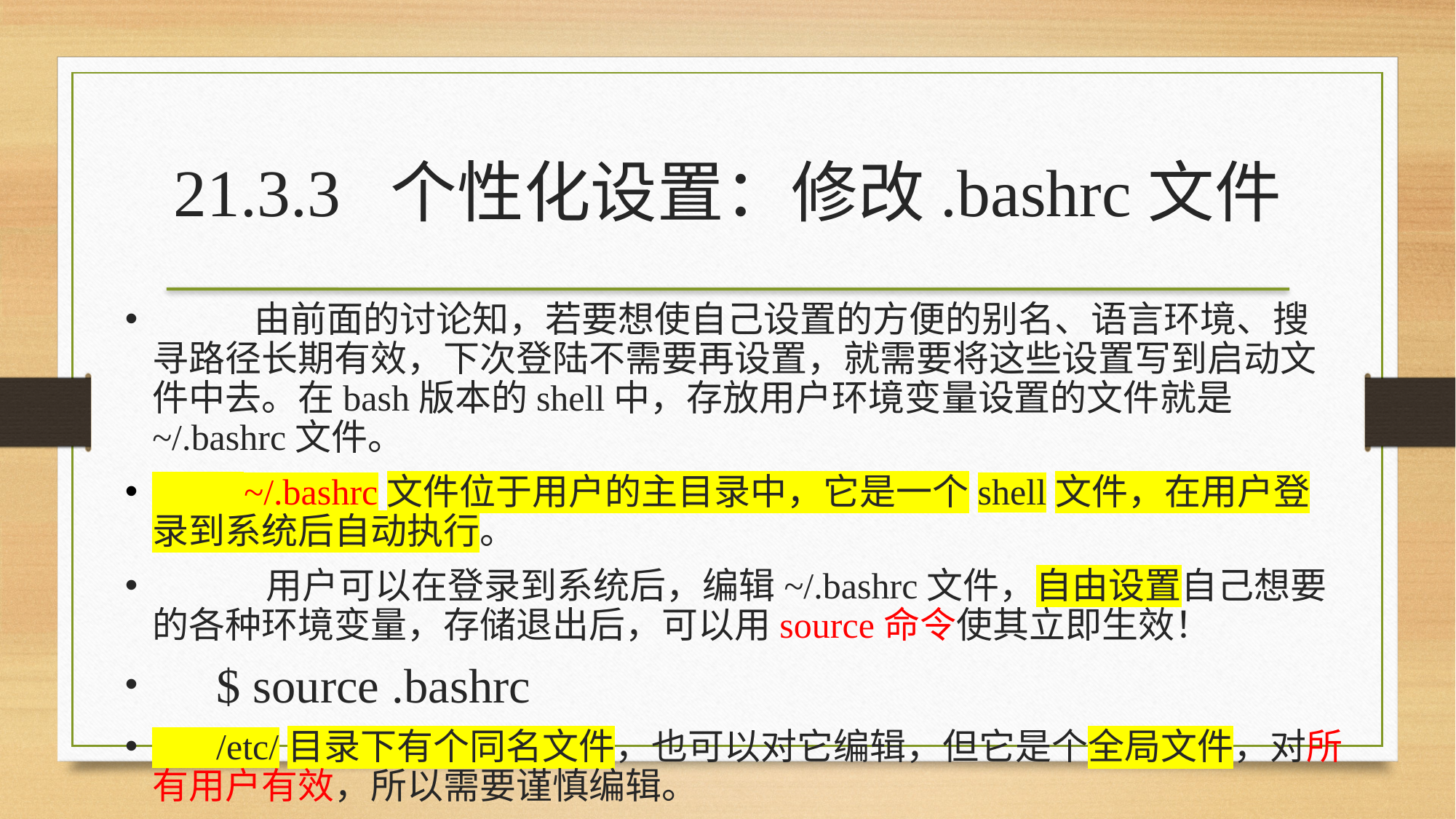

# 21.3.3  个性化设置：修改.bashrc文件
        由前面的讨论知，若要想使自己设置的方便的别名、语言环境、搜寻路径长期有效，下次登陆不需要再设置，就需要将这些设置写到启动文件中去。在bash版本的shell中，存放用户环境变量设置的文件就是~/.bashrc文件。
         ~/.bashrc文件位于用户的主目录中，它是一个shell文件，在用户登录到系统后自动执行。
         用户可以在登录到系统后，编辑~/.bashrc文件，自由设置自己想要的各种环境变量，存储退出后，可以用source命令使其立即生效！
       $ source .bashrc
       /etc/目录下有个同名文件，也可以对它编辑，但它是个全局文件，对所有用户有效，所以需要谨慎编辑。